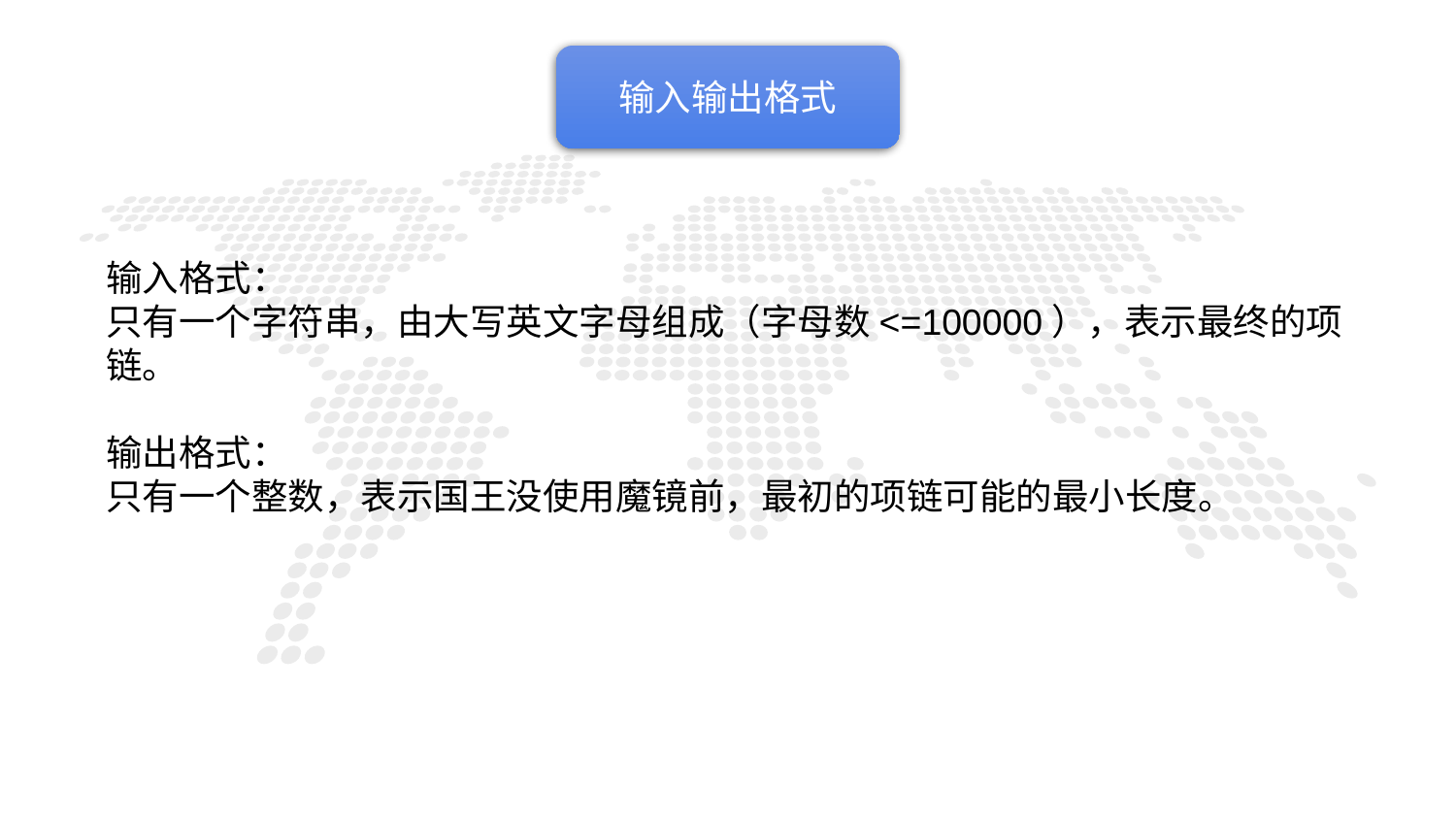

输入输出格式
输入格式：
只有一个字符串，由大写英文字母组成（字母数<=100000），表示最终的项链。

输出格式：
只有一个整数，表示国王没使用魔镜前，最初的项链可能的最小长度。